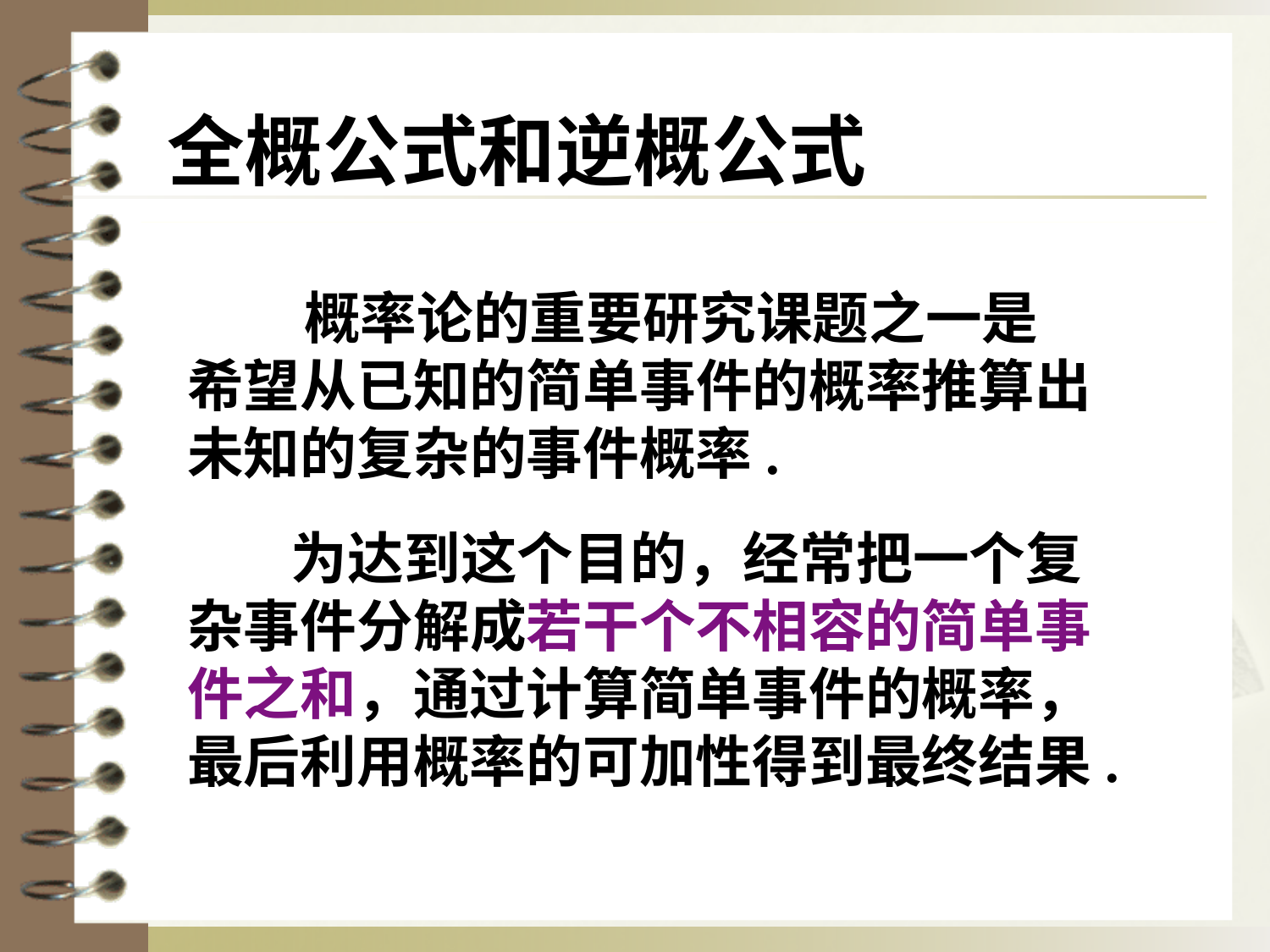

全概公式和逆概公式
        概率论的重要研究课题之一是希望从已知的简单事件的概率推算出未知的复杂的事件概率.
       为达到这个目的，经常把一个复杂事件分解成若干个不相容的简单事件之和，通过计算简单事件的概率，最后利用概率的可加性得到最终结果.